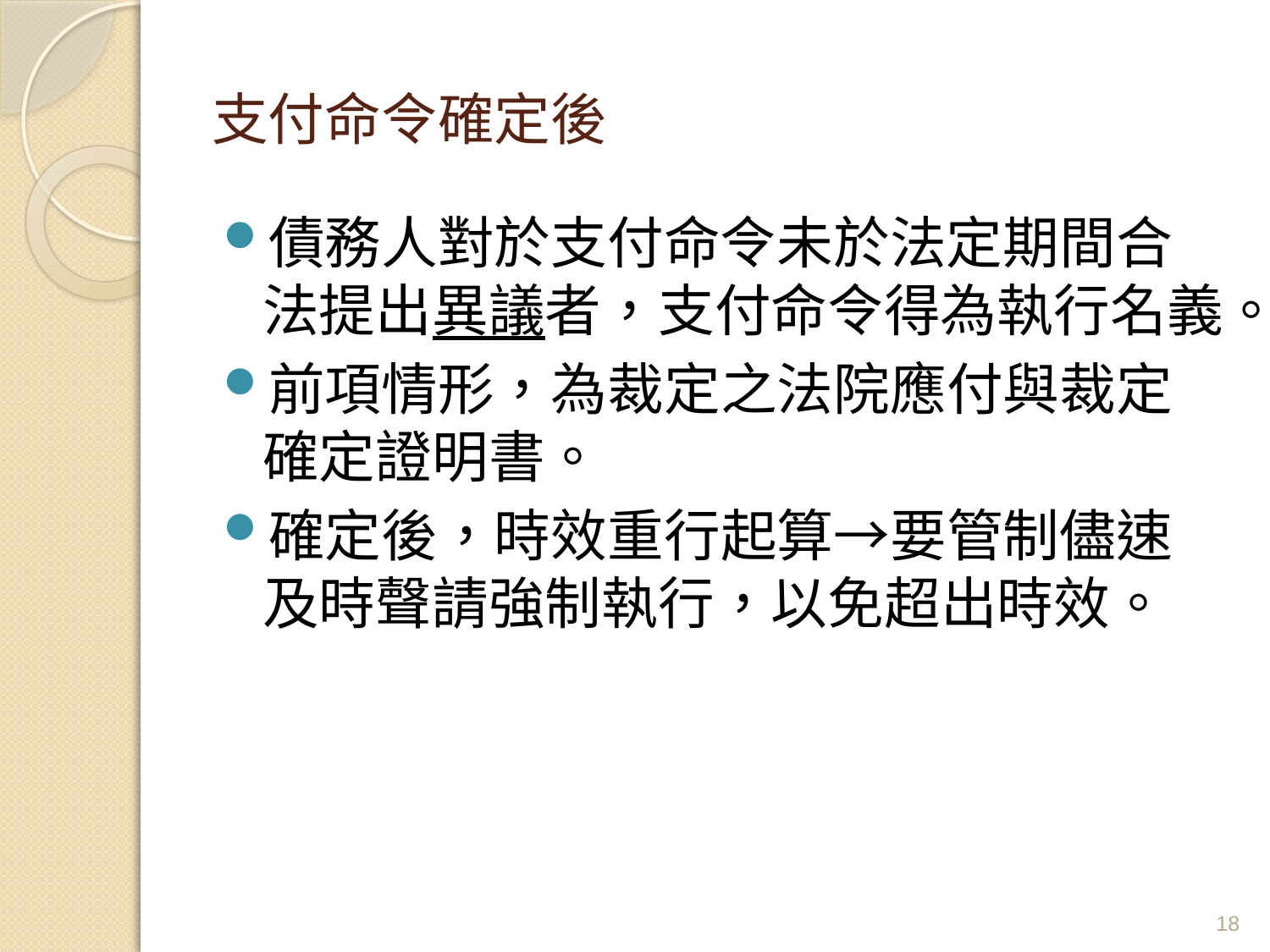

# 支付命令確定後
債務人對於支付命令未於法定期間合法提出異議者，支付命令得為執行名義。
前項情形，為裁定之法院應付與裁定確定證明書。
確定後，時效重行起算→要管制儘速及時聲請強制執行，以免超出時效。

18